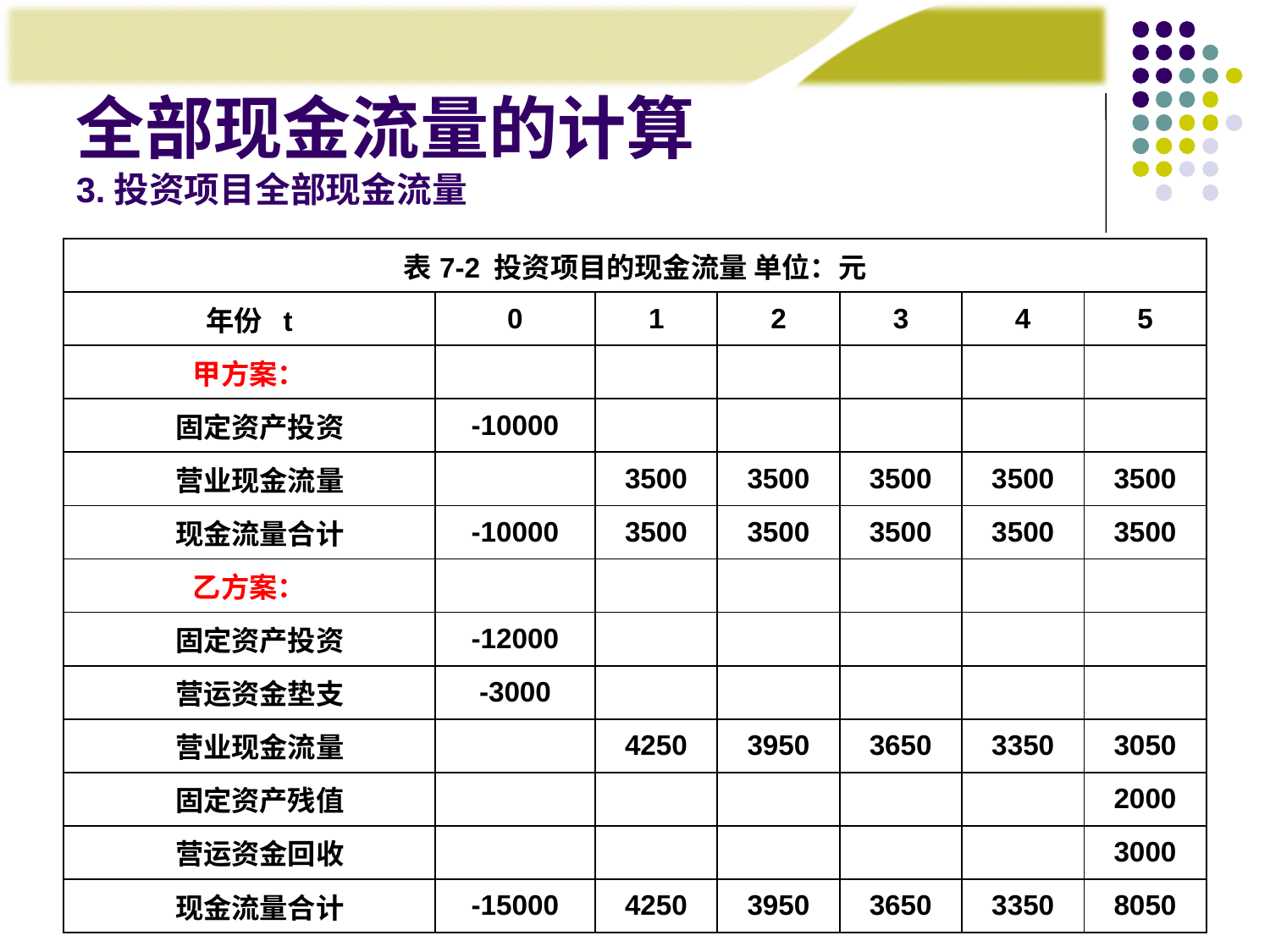

全部现金流量的计算
3.投资项目全部现金流量
| 表7-2 投资项目的现金流量 单位：元 |  |  |  |  |  |  |
| --- | --- | --- | --- | --- | --- | --- |
| 年份 t | 0 | 1 | 2 | 3 | 4 | 5 |
| 甲方案： |  |  |  |  |  |  |
| 固定资产投资 | -10000 |  |  |  |  |  |
| 营业现金流量 |  | 3500 | 3500 | 3500 | 3500 | 3500 |
| 现金流量合计 | -10000 | 3500 | 3500 | 3500 | 3500 | 3500 |
| 乙方案： |  |  |  |  |  |  |
| 固定资产投资 | -12000 |  |  |  |  |  |
| 营运资金垫支 | -3000 |  |  |  |  |  |
| 营业现金流量 |  | 4250 | 3950 | 3650 | 3350 | 3050 |
| 固定资产残值 |  |  |  |  |  | 2000 |
| 营运资金回收 |  |  |  |  |  | 3000 |
| 现金流量合计 | -15000 | 4250 | 3950 | 3650 | 3350 | 8050 |